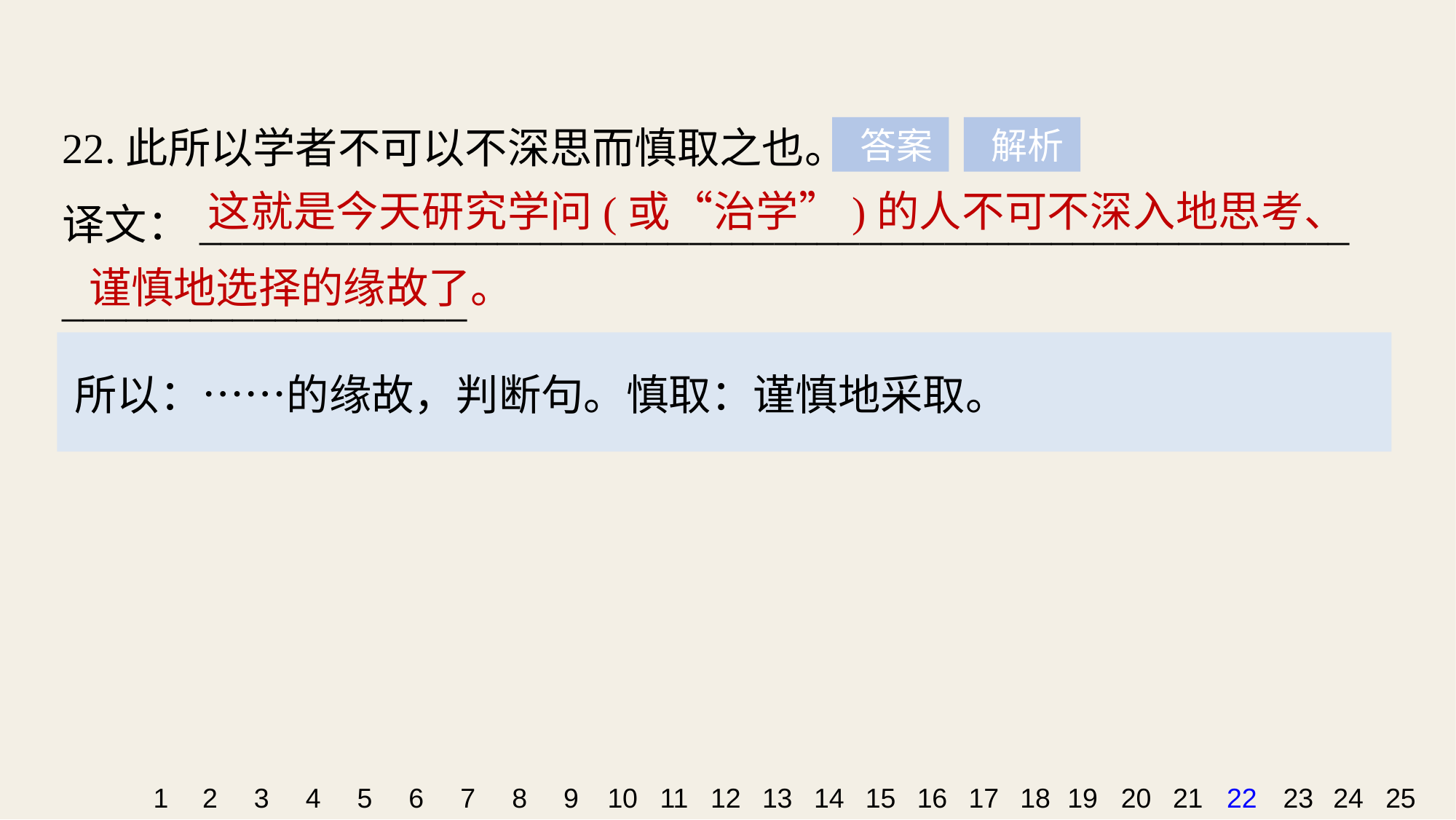

22.此所以学者不可以不深思而慎取之也。
译文：______________________________________________________
___________________
 答案
 解析
           这就是今天研究学问(或“治学”)的人不可不深入地思考、谨慎地选择的缘故了。

所以：……的缘故，判断句。慎取：谨慎地采取。
1
2
3
4
5
6
7
8
9
10
11
12
13
14
15
16
17
18
19
20
21
22
23
24
25